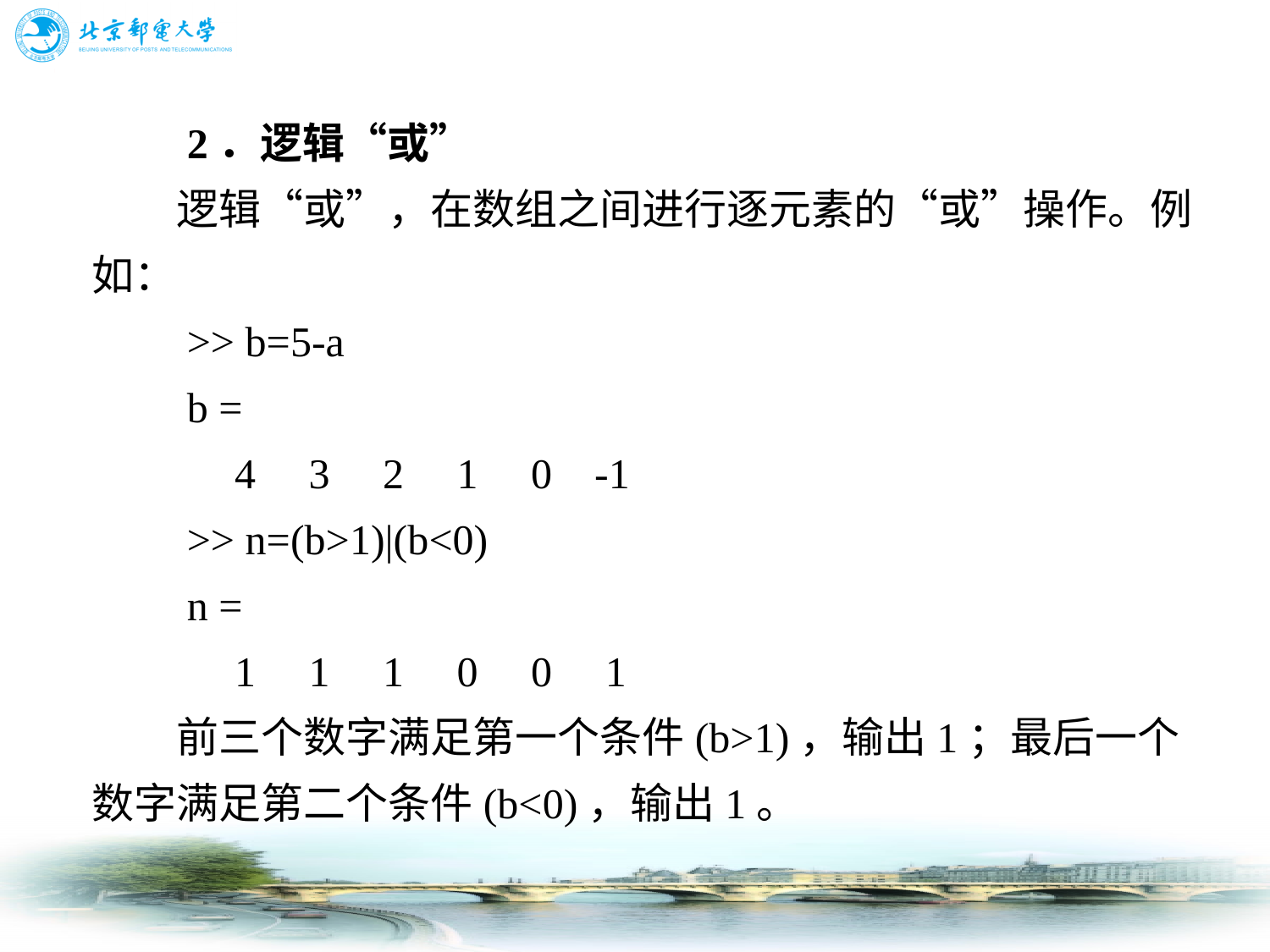

# 2．逻辑“或” 　　逻辑“或”，在数组之间进行逐元素的“或”操作。例如： 　　>> b=5-a 　　b = 　　     4     3     2     1     0    -1 　　>> n=(b>1)|(b<0) 　　n = 　　     1     1     1     0     0     1 　　前三个数字满足第一个条件(b>1)，输出1；最后一个数字满足第二个条件(b<0)，输出1。